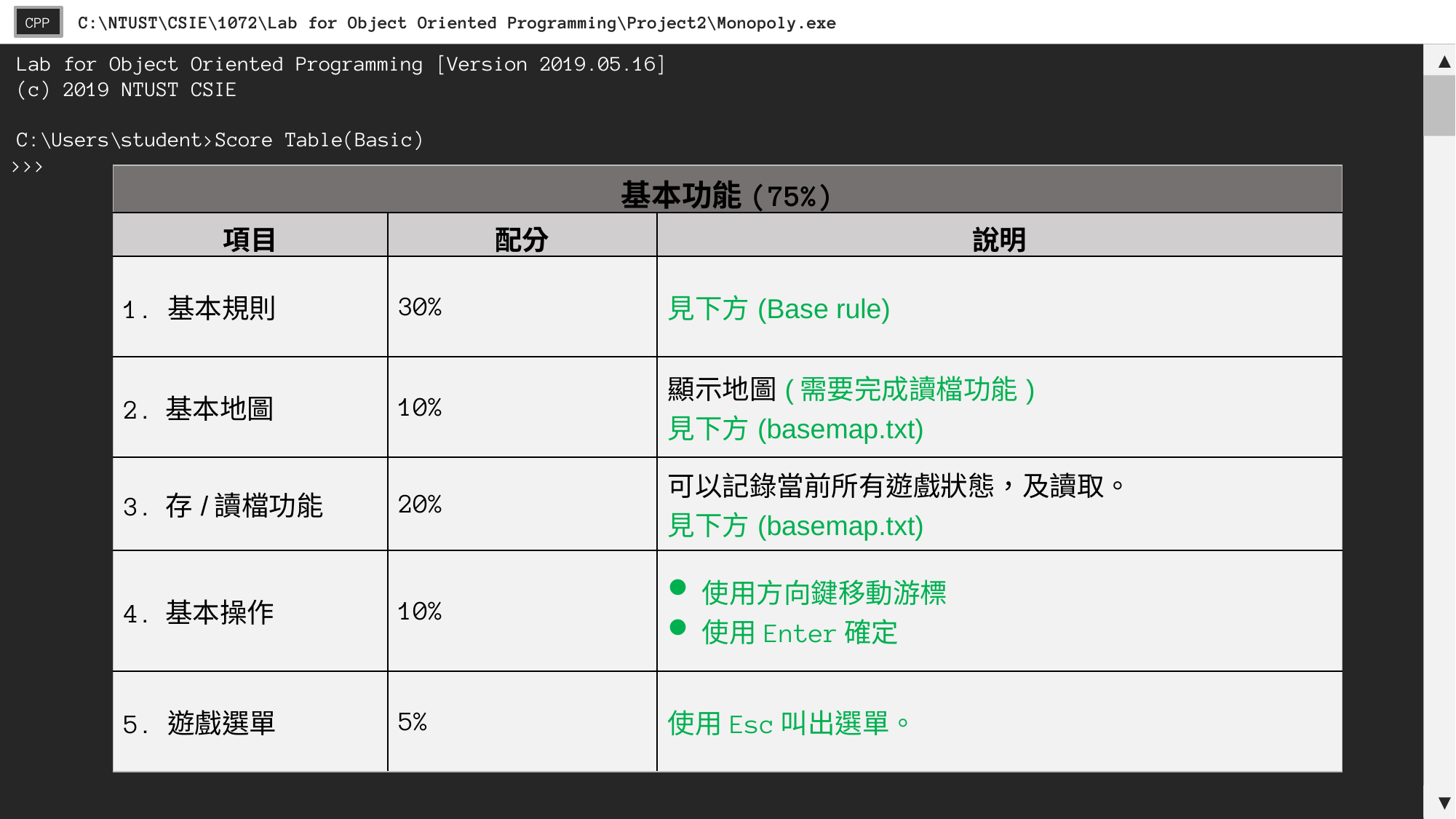

C:\NTUST\CSIE\1072\Lab for Object Oriented Programming\Project2\Monopoly.exe
CPP
Lab for Object Oriented Programming [Version 2019.05.16]
(c) 2019 NTUST CSIE

C:\Users\student>

▲

Score Table(Basic)
>>>
| 基本功能(75%) |  |  |
| --- | --- | --- |
| 項目 | 配分 | 說明 |
| 1. 基本規則 | 30% | 見下方(Base rule) |
| 2. 基本地圖 | 10% | 顯示地圖(需要完成讀檔功能) 見下方(basemap.txt) |
| 3. 存/讀檔功能 | 20% | 可以記錄當前所有遊戲狀態，及讀取。 見下方(basemap.txt) |
| 4. 基本操作 | 10% | 使用方向鍵移動游標 使用Enter確定 |
| 5. 遊戲選單 | 5% | 使用Esc叫出選單。 |
▼